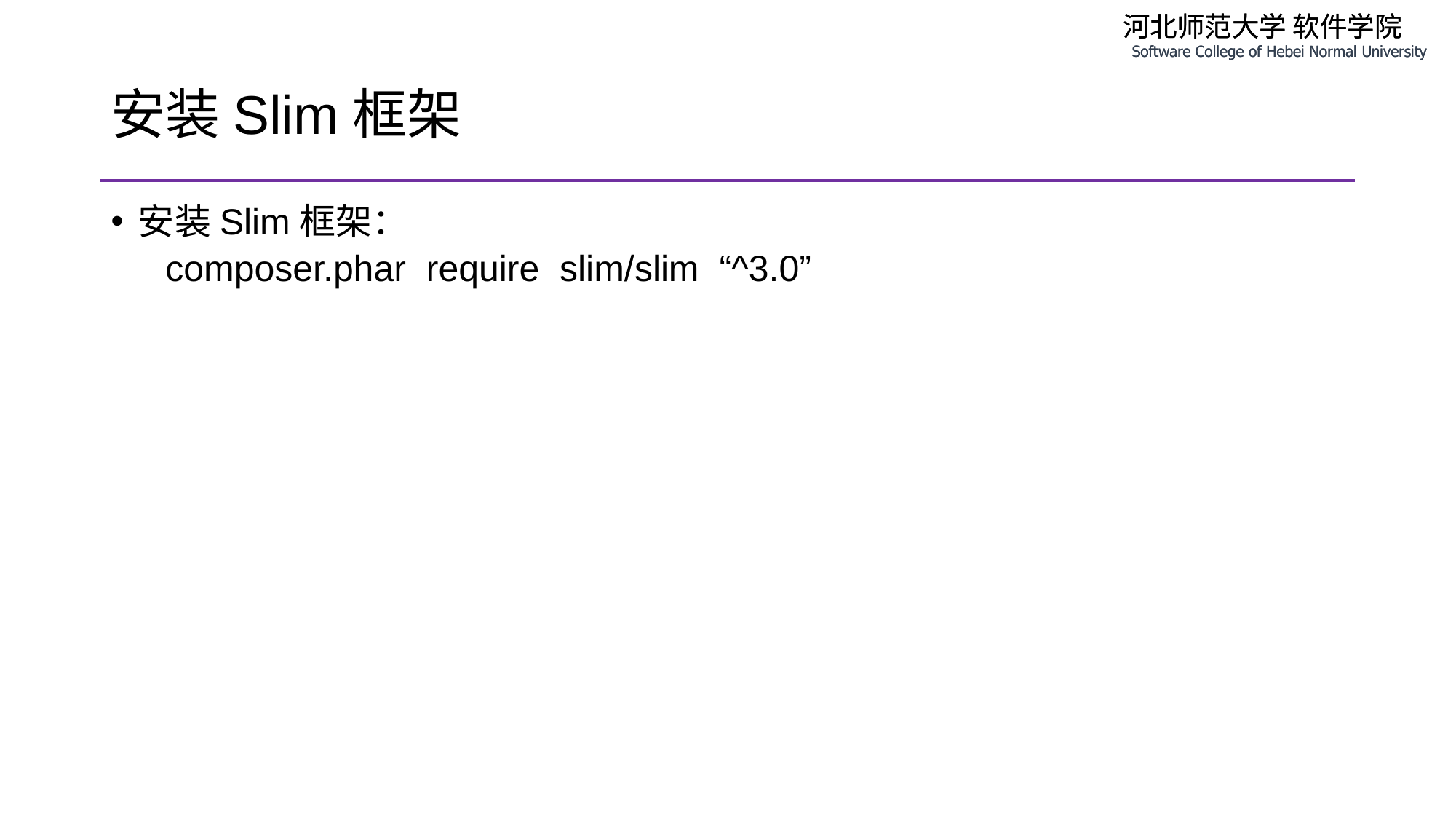

# 安装Slim框架
安装Slim框架：
composer.phar  require  slim/slim  “^3.0”